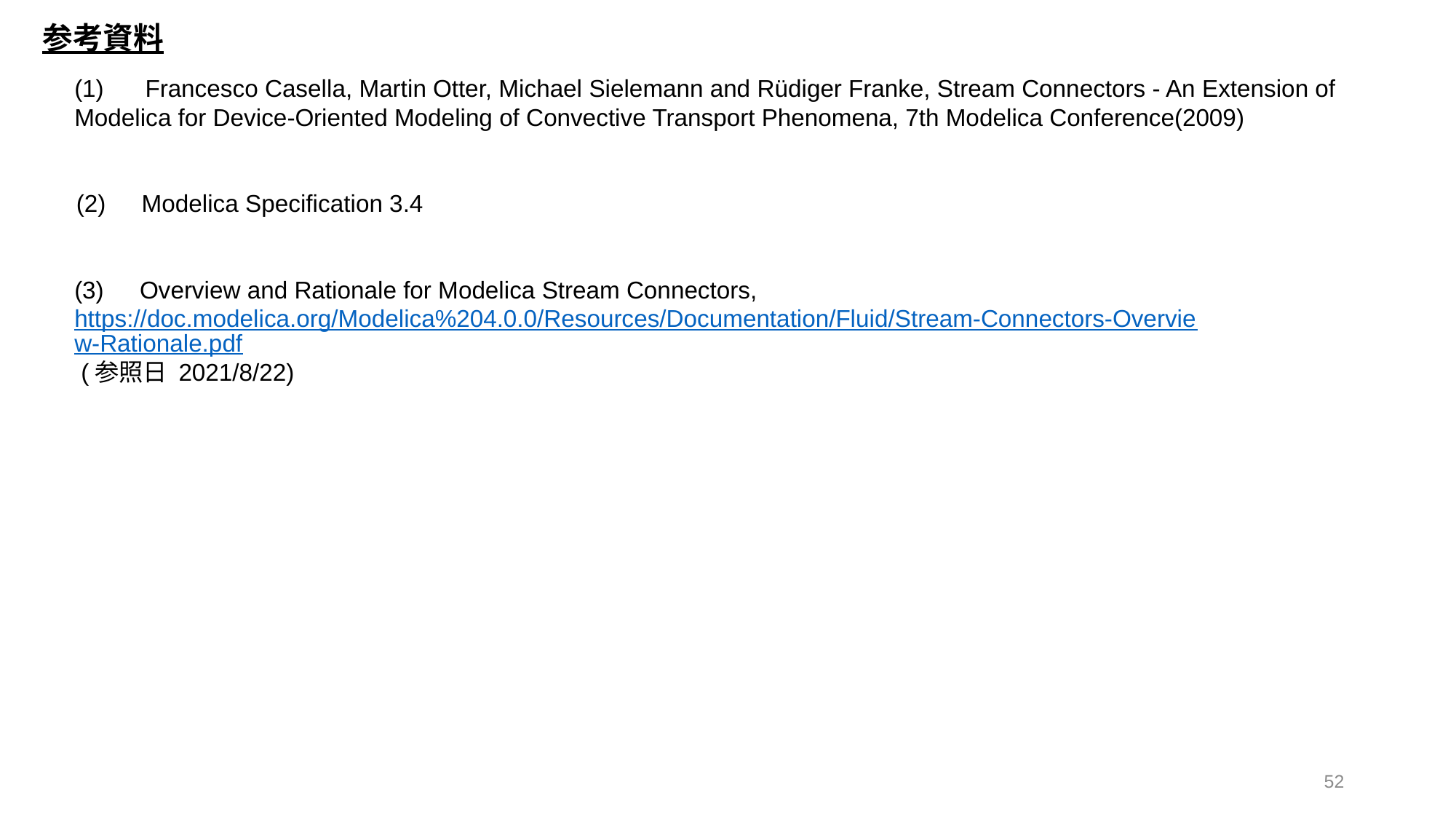

参考資料
(1)　 Francesco Casella, Martin Otter, Michael Sielemann and Rüdiger Franke, Stream Connectors - An Extension of Modelica for Device-Oriented Modeling of Convective Transport Phenomena, 7th Modelica Conference(2009)
(2)　Modelica Specification 3.4
(3)　Overview and Rationale for Modelica Stream Connectors, https://doc.modelica.org/Modelica%204.0.0/Resources/Documentation/Fluid/Stream-Connectors-Overview-Rationale.pdf (参照日 2021/8/22)
52